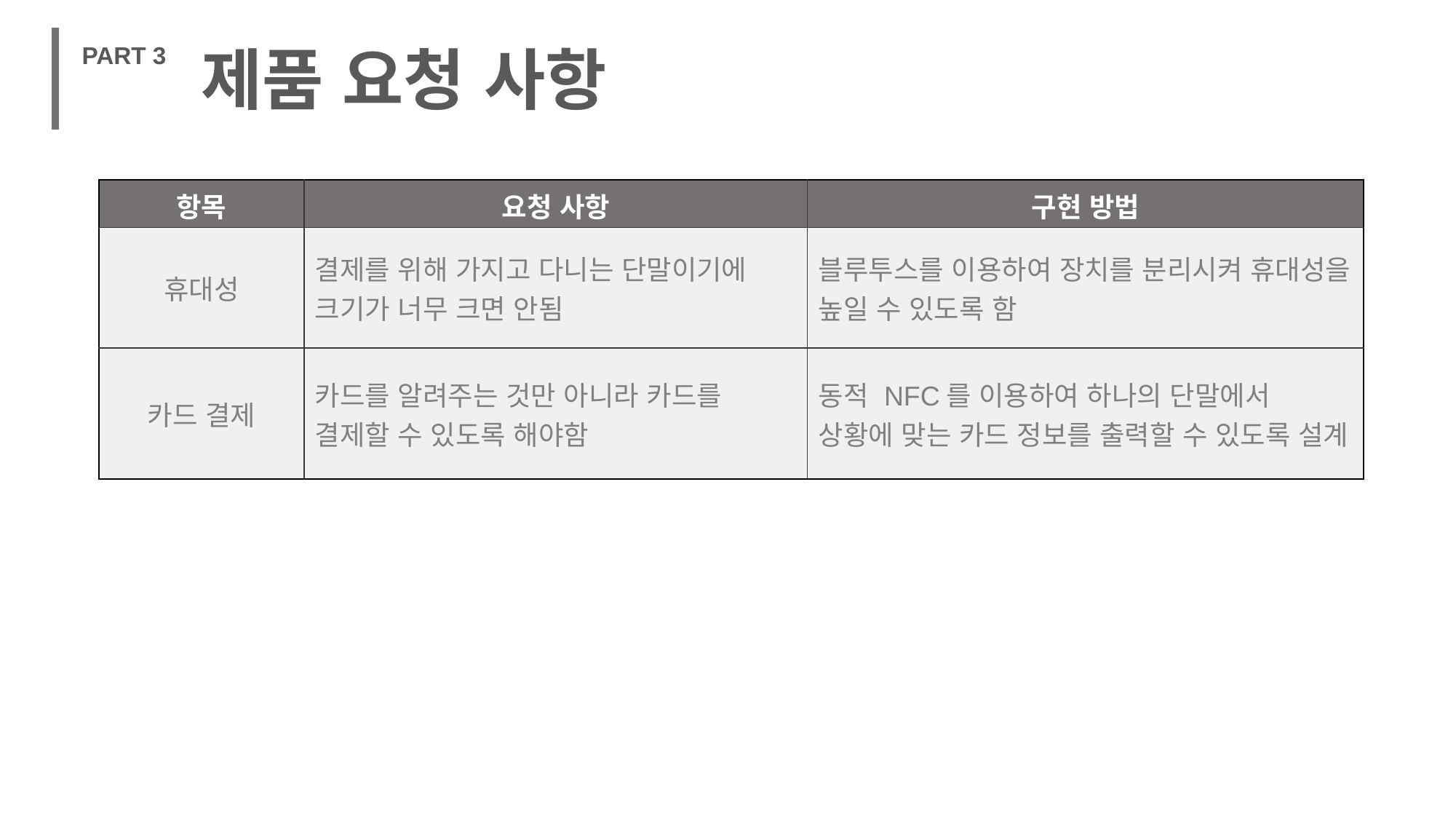

제품 요청 사항
PART 3
| 항목 | 요청 사항 | 구현 방법 |
| --- | --- | --- |
| 휴대성 | 결제를 위해 가지고 다니는 단말이기에 크기가 너무 크면 안됨 | 블루투스를 이용하여 장치를 분리시켜 휴대성을 높일 수 있도록 함 |
| 카드 결제 | 카드를 알려주는 것만 아니라 카드를 결제할 수 있도록 해야함 | 동적 NFC를 이용하여 하나의 단말에서 상황에 맞는 카드 정보를 출력할 수 있도록 설계 |